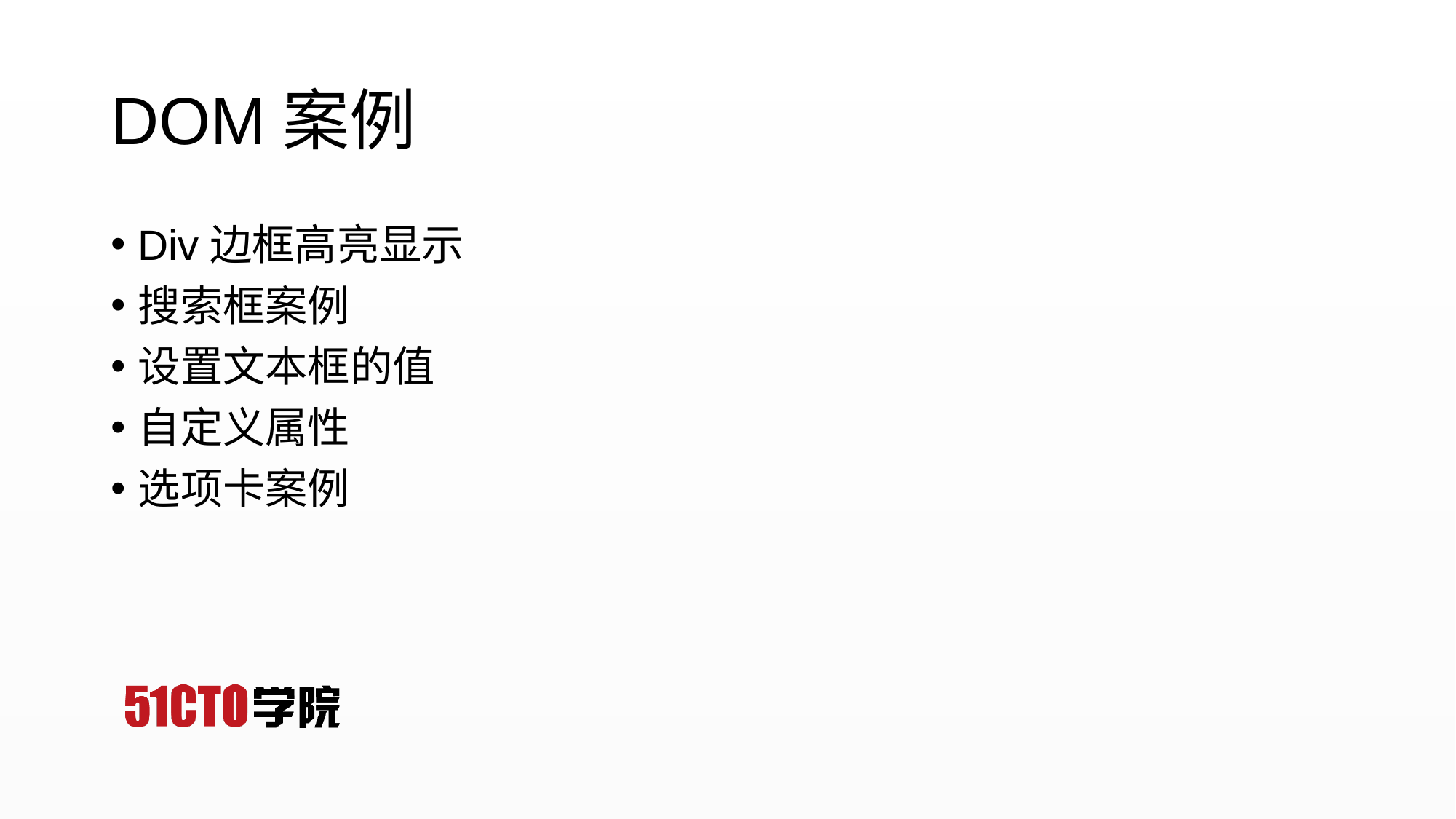

# DOM案例
Div边框高亮显示
搜索框案例
设置文本框的值
自定义属性
选项卡案例